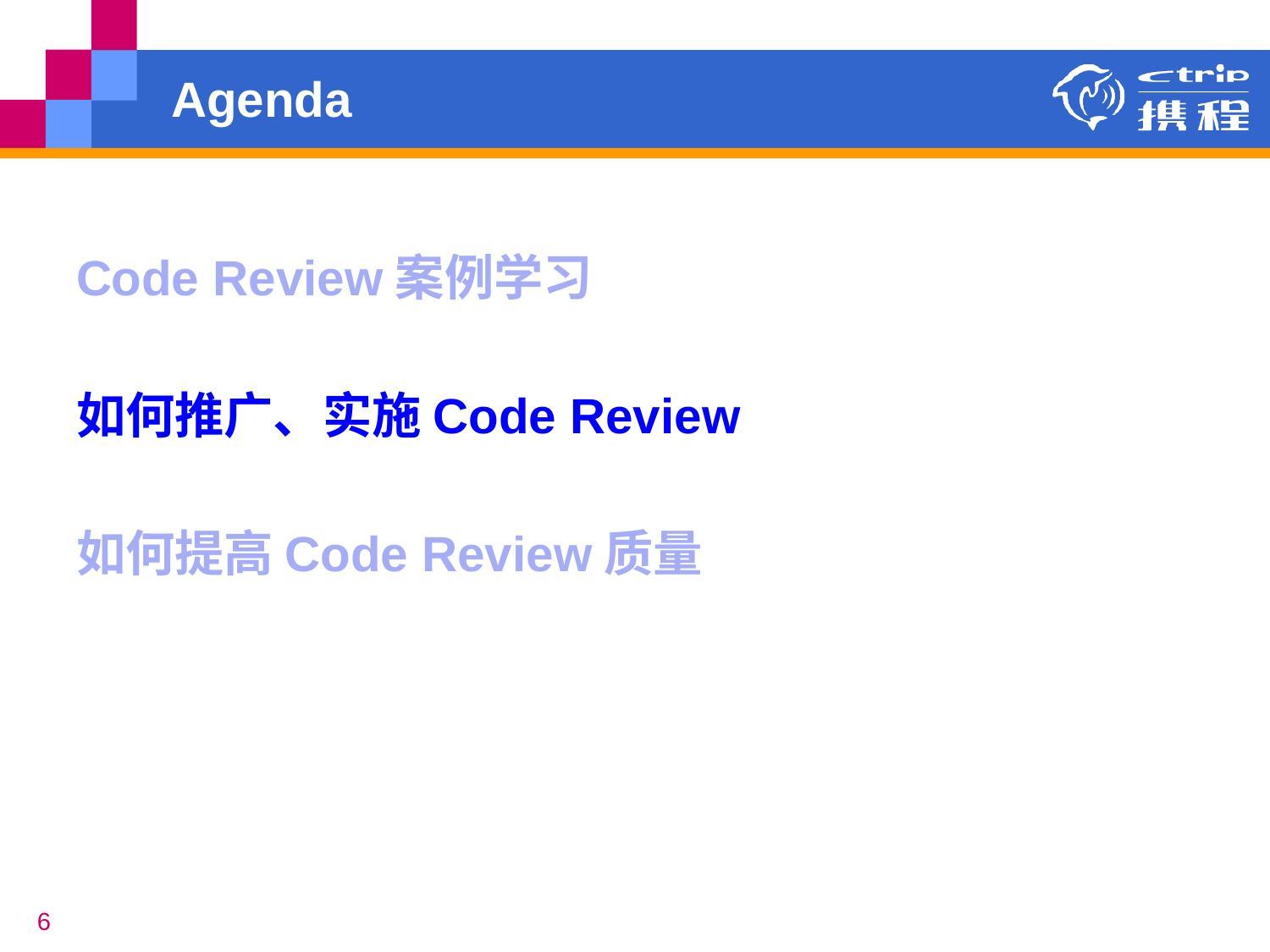

# Agenda

Code Review案例学习

如何推广、实施Code Review

如何提高Code Review质量

6